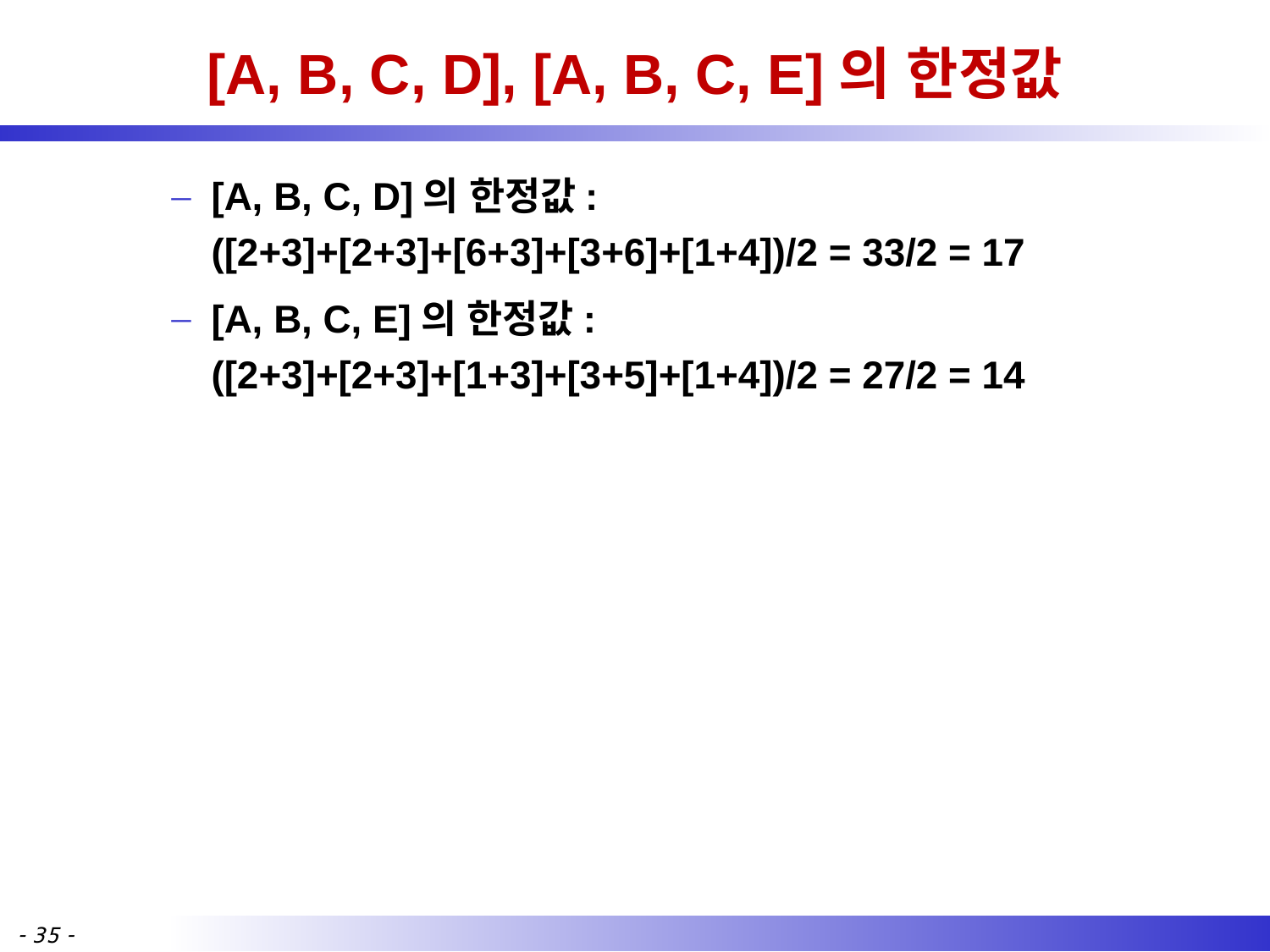

# [A, B, C, D], [A, B, C, E]의 한정값
[A, B, C, D]의 한정값: ([2+3]+[2+3]+[6+3]+[3+6]+[1+4])/2 = 33/2 = 17
[A, B, C, E]의 한정값: ([2+3]+[2+3]+[1+3]+[3+5]+[1+4])/2 = 27/2 = 14
- 35 -